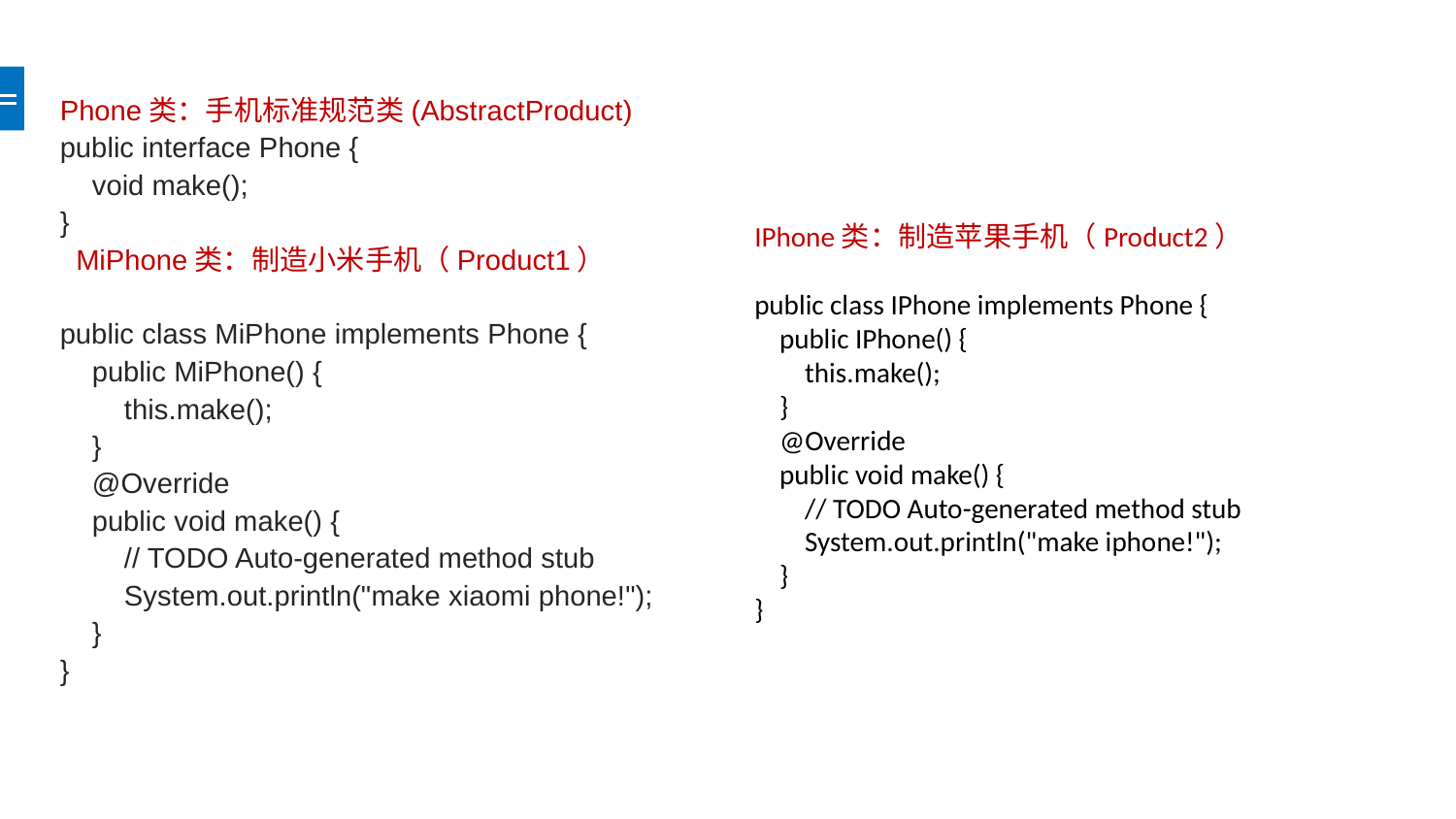

Phone类：手机标准规范类(AbstractProduct)
public interface Phone {
    void make();
}
  MiPhone类：制造小米手机（Product1）

public class MiPhone implements Phone {
    public MiPhone() {
        this.make();
    }
    @Override
    public void make() {
        // TODO Auto-generated method stub
        System.out.println("make xiaomi phone!");
    }
}

IPhone类：制造苹果手机（Product2）

public class IPhone implements Phone {
    public IPhone() {
        this.make();
    }
    @Override
    public void make() {
        // TODO Auto-generated method stub
        System.out.println("make iphone!");
    }
}